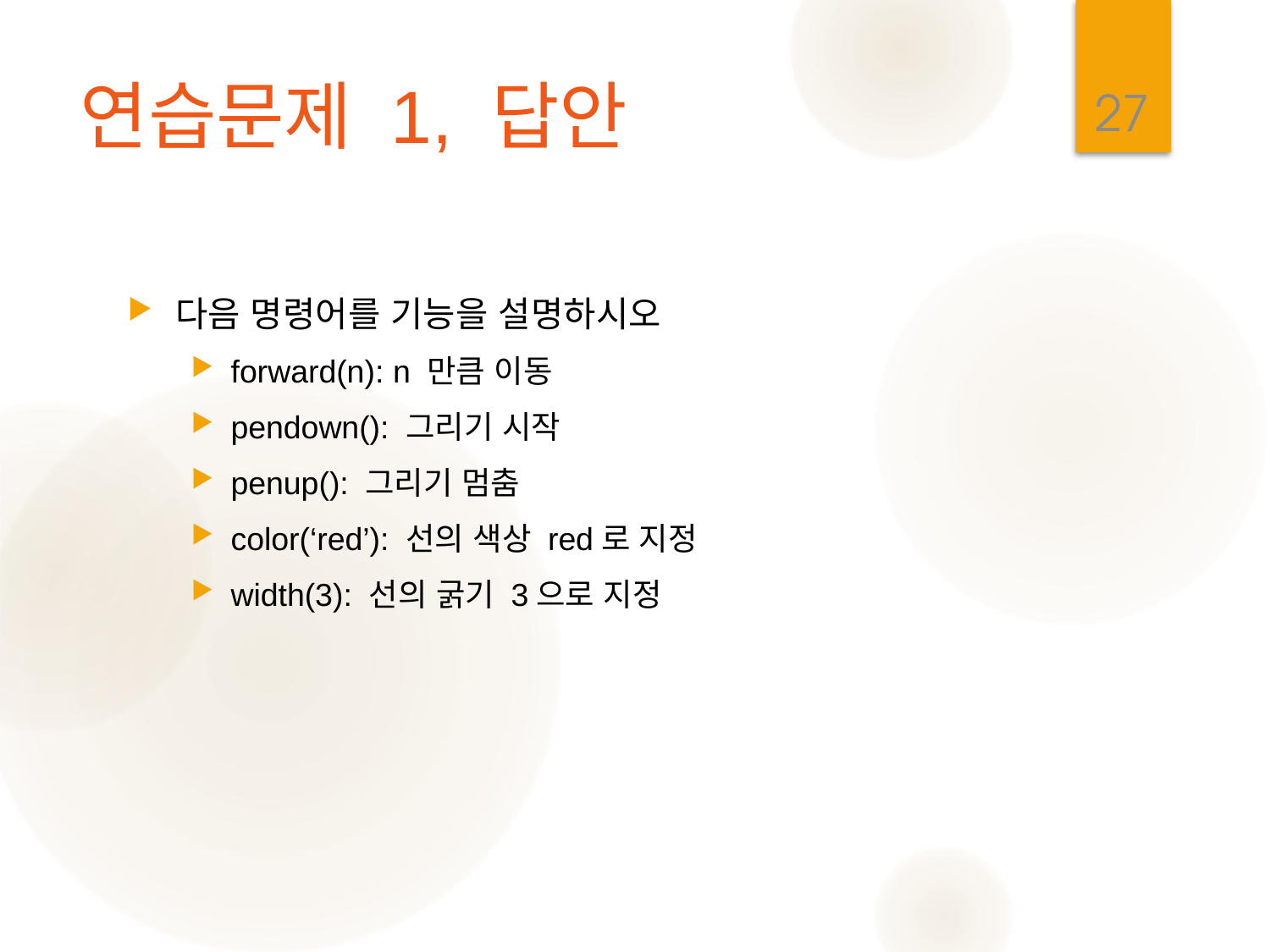

27
# 연습문제 1, 답안
다음 명령어를 기능을 설명하시오
forward(n): n 만큼 이동
pendown(): 그리기 시작
penup(): 그리기 멈춤
color(‘red’): 선의 색상 red로 지정
width(3): 선의 굵기 3으로 지정